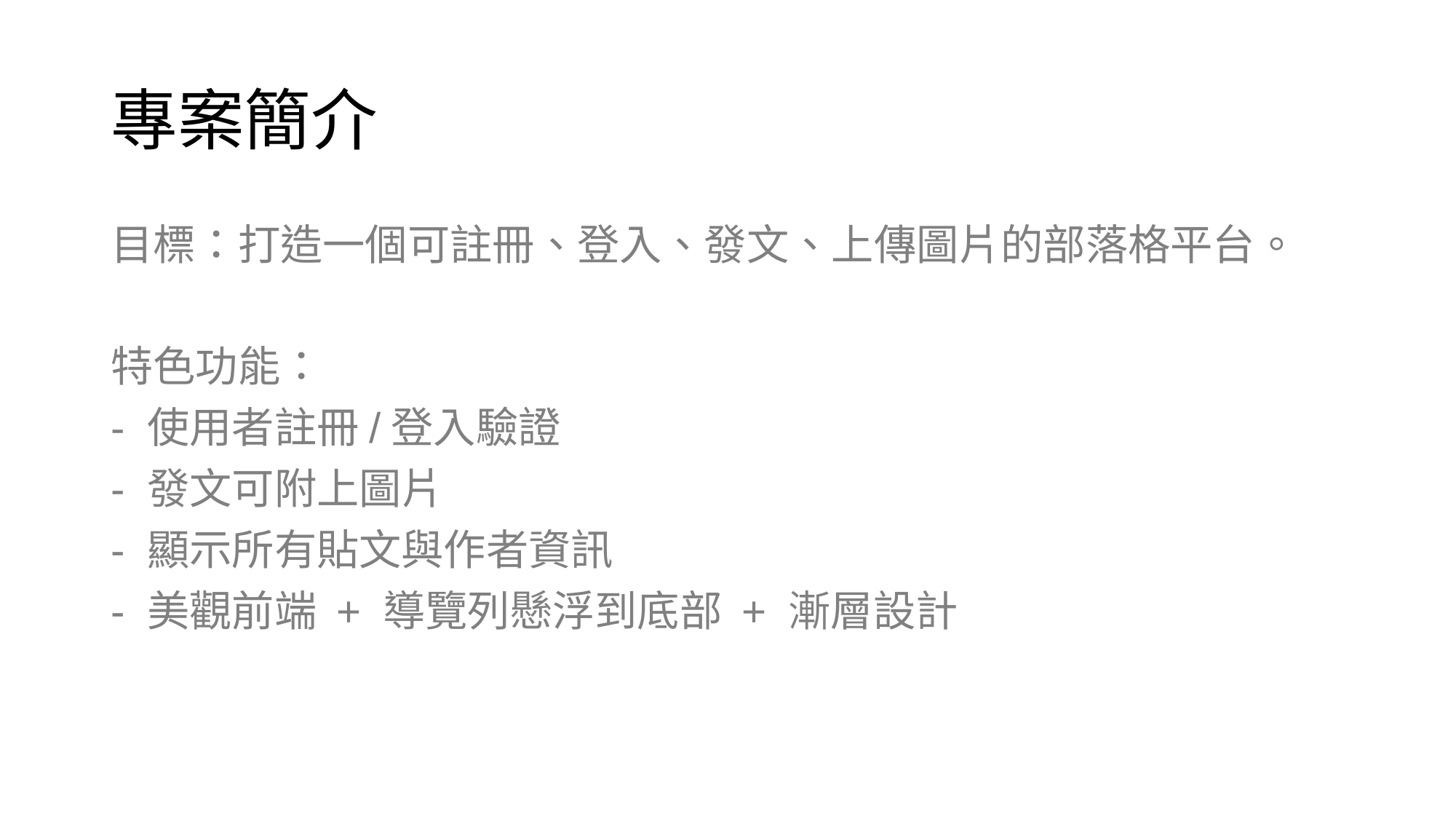

# 專案簡介
目標：打造一個可註冊、登入、發文、上傳圖片的部落格平台。

特色功能：
- 使用者註冊/登入驗證
- 發文可附上圖片
- 顯示所有貼文與作者資訊
- 美觀前端 + 導覽列懸浮到底部 + 漸層設計